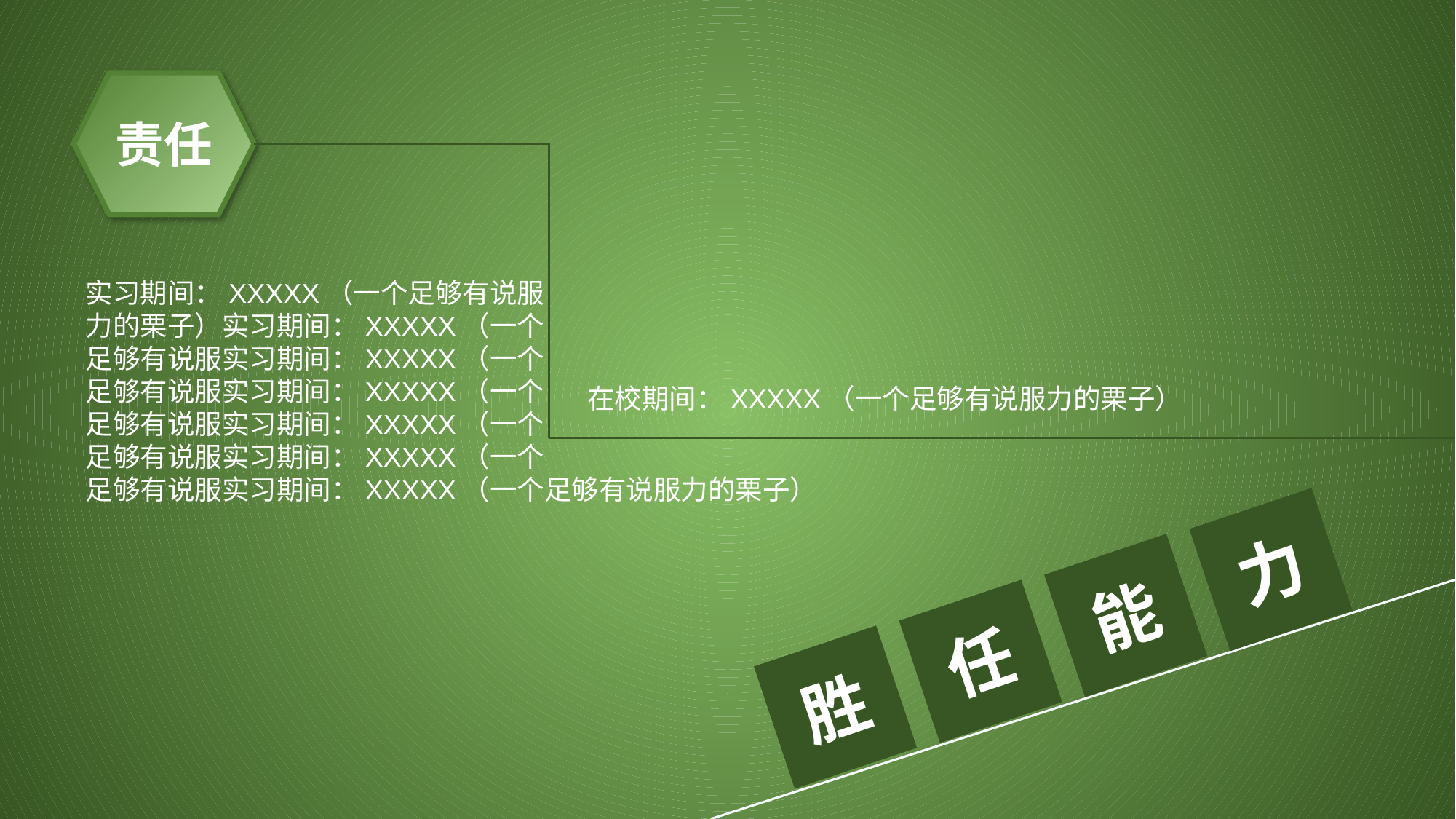

责任
实习期间：XXXXX（一个足够有说服
力的栗子）实习期间：XXXXX（一个
足够有说服实习期间：XXXXX（一个
足够有说服实习期间：XXXXX（一个
足够有说服实习期间：XXXXX（一个
足够有说服实习期间：XXXXX（一个
足够有说服实习期间：XXXXX（一个足够有说服力的栗子）

在校期间：XXXXX（一个足够有说服力的栗子）
力
能
任
胜